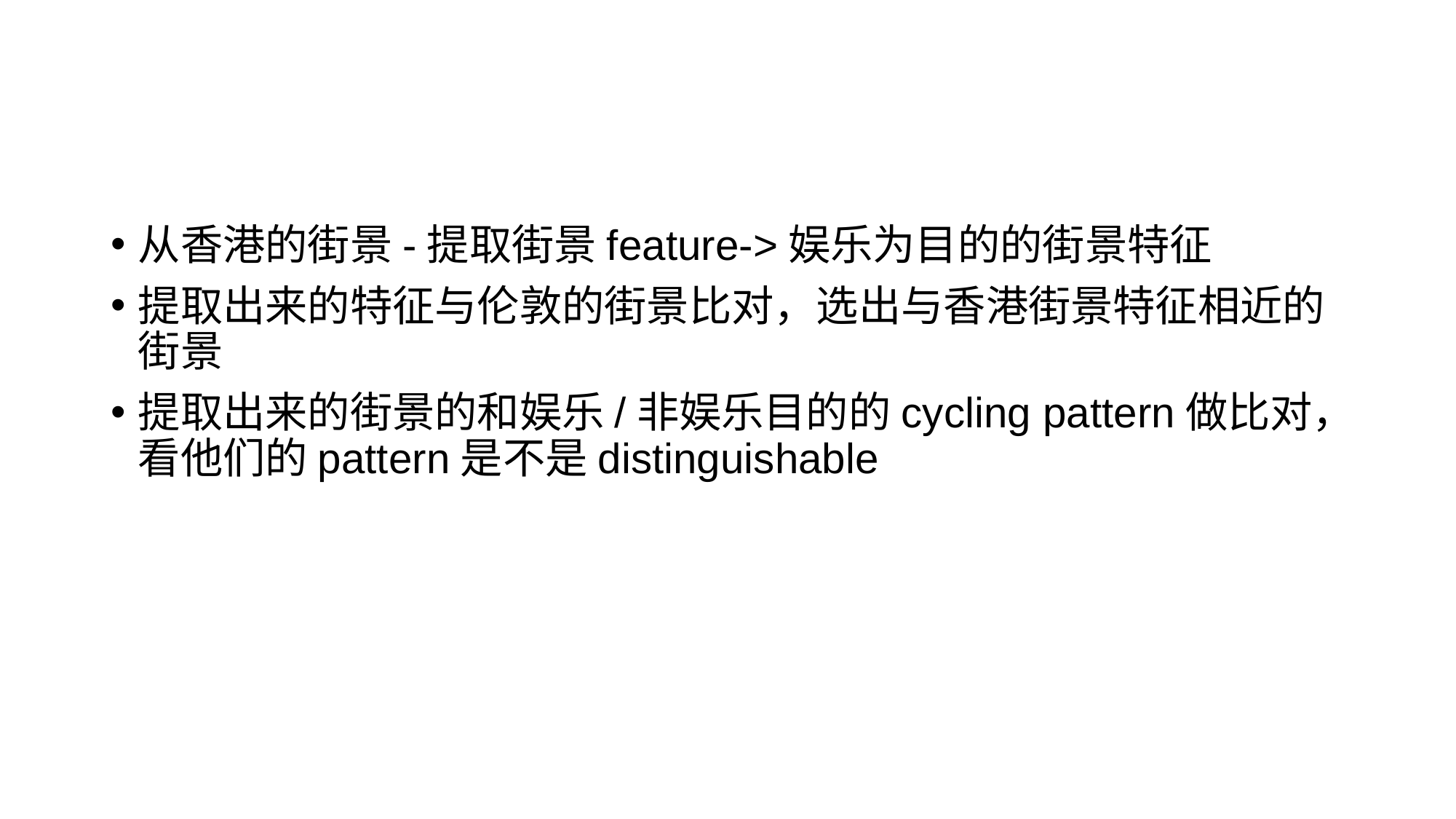

#
从香港的街景-提取街景feature->娱乐为目的的街景特征
提取出来的特征与伦敦的街景比对，选出与香港街景特征相近的街景
提取出来的街景的和娱乐/非娱乐目的的cycling pattern做比对，看他们的pattern是不是distinguishable